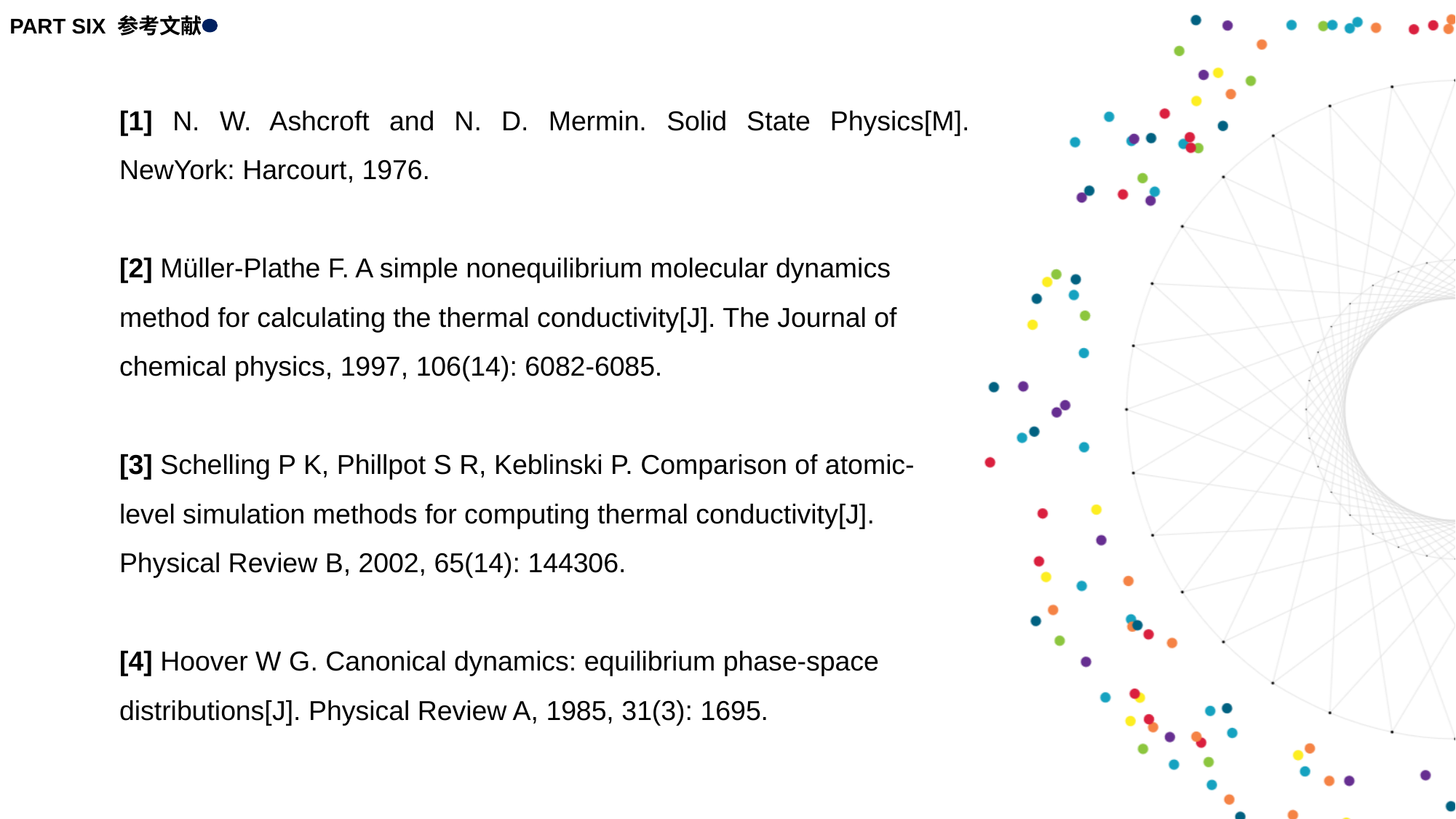

PART SIX 参考文献

[1] N. W. Ashcroft and N. D. Mermin. Solid State Physics[M]. NewYork: Harcourt, 1976.

[2] Müller-Plathe F. A simple nonequilibrium molecular dynamics method for calculating the thermal conductivity[J]. The Journal of chemical physics, 1997, 106(14): 6082-6085.

[3] Schelling P K, Phillpot S R, Keblinski P. Comparison of atomic-level simulation methods for computing thermal conductivity[J]. Physical Review B, 2002, 65(14): 144306.

[4] Hoover W G. Canonical dynamics: equilibrium phase-space distributions[J]. Physical Review A, 1985, 31(3): 1695.